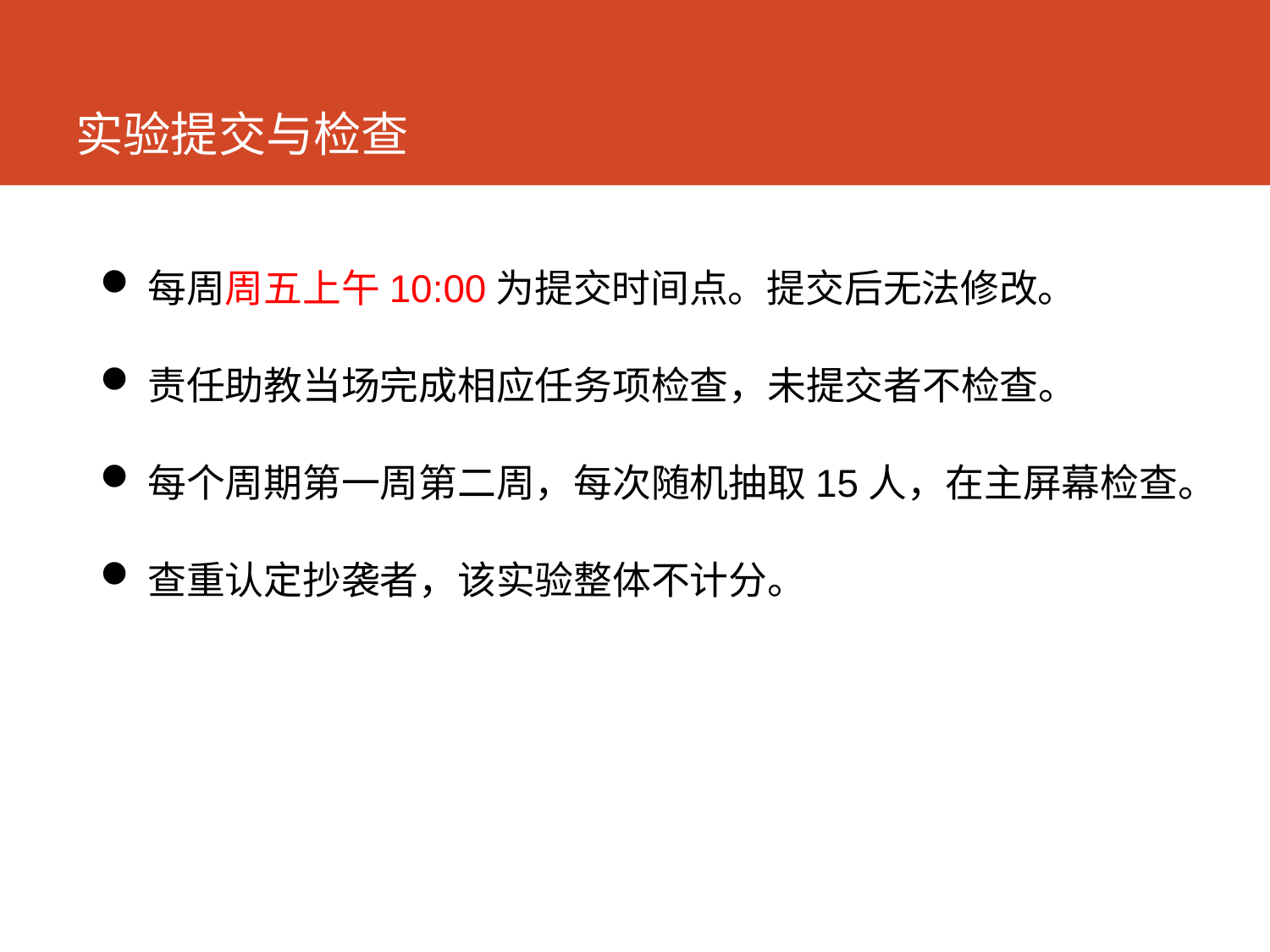

# 实验提交与检查
每周周五上午10:00为提交时间点。提交后无法修改。
责任助教当场完成相应任务项检查，未提交者不检查。
每个周期第一周第二周，每次随机抽取15人，在主屏幕检查。
查重认定抄袭者，该实验整体不计分。